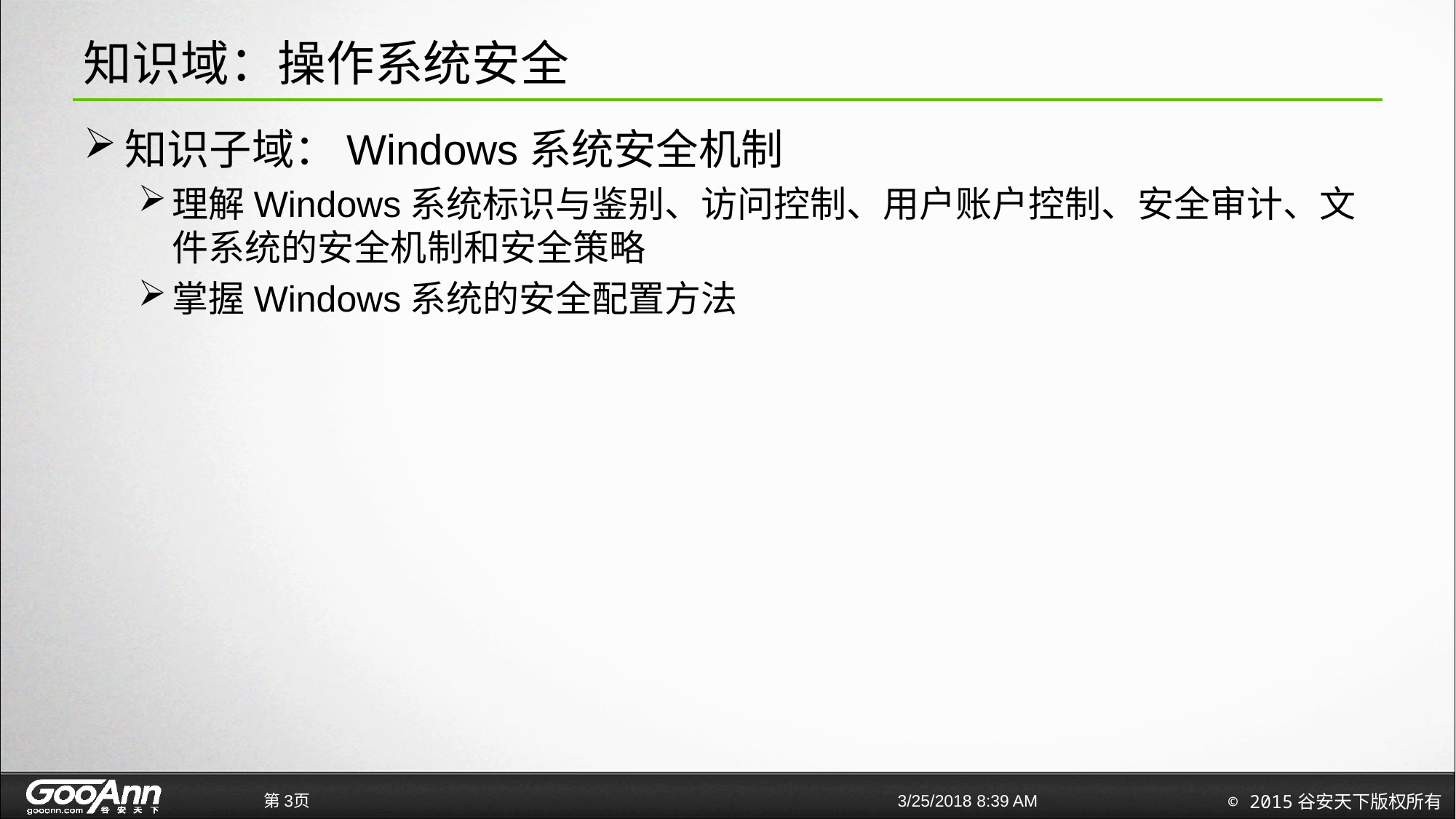

# 知识域：操作系统安全
知识子域：Windows系统安全机制
理解Windows系统标识与鉴别、访问控制、用户账户控制、安全审计、文件系统的安全机制和安全策略
掌握Windows系统的安全配置方法